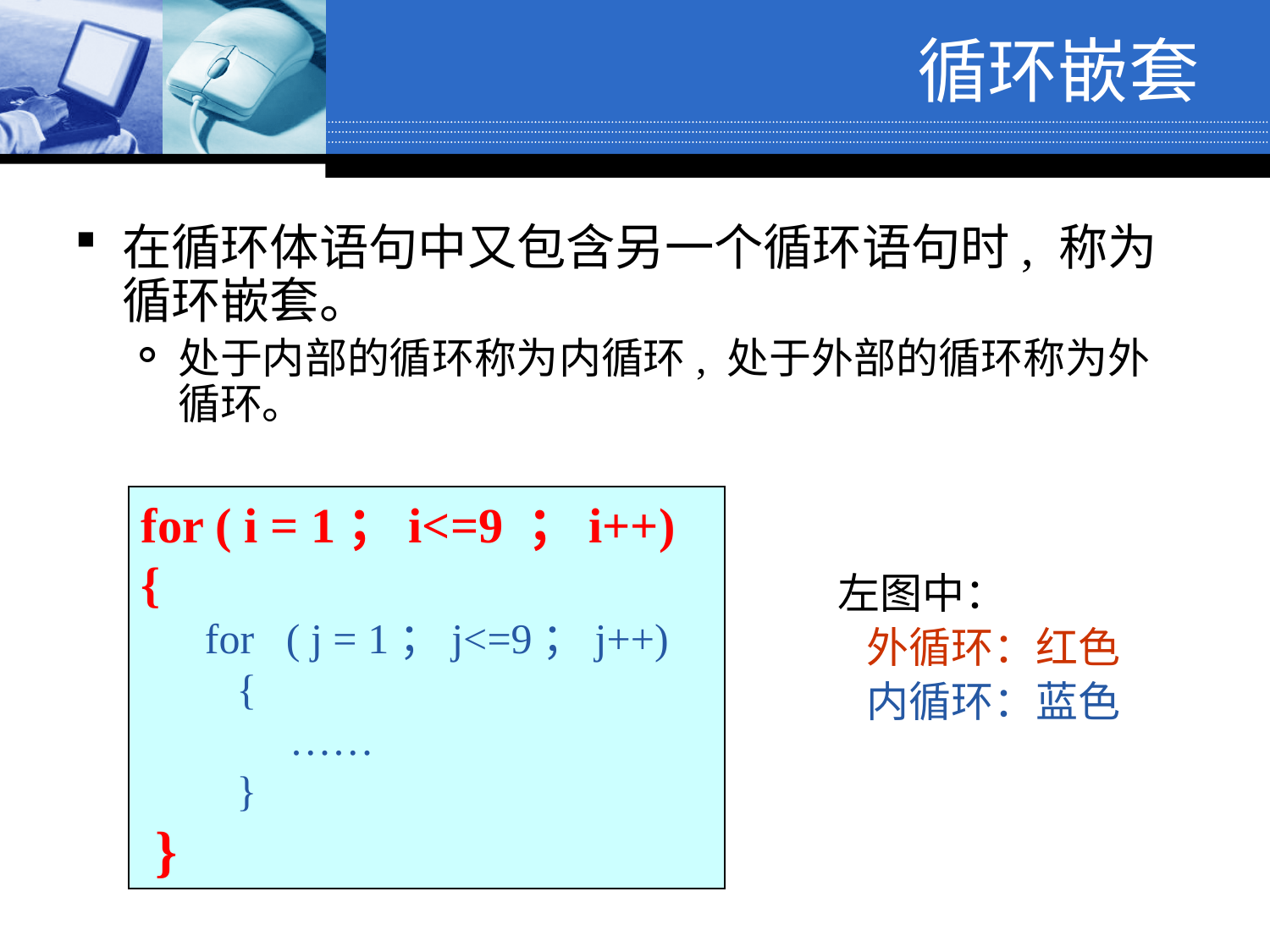

# 循环嵌套
在循环体语句中又包含另一个循环语句时, 称为循环嵌套。
处于内部的循环称为内循环, 处于外部的循环称为外循环。

for ( i = 1；i<=9 ；i++)
{
      for   ( j = 1；j<=9；j++)
         {
              ……
         }
 }
左图中：
  外循环：红色
  内循环：蓝色